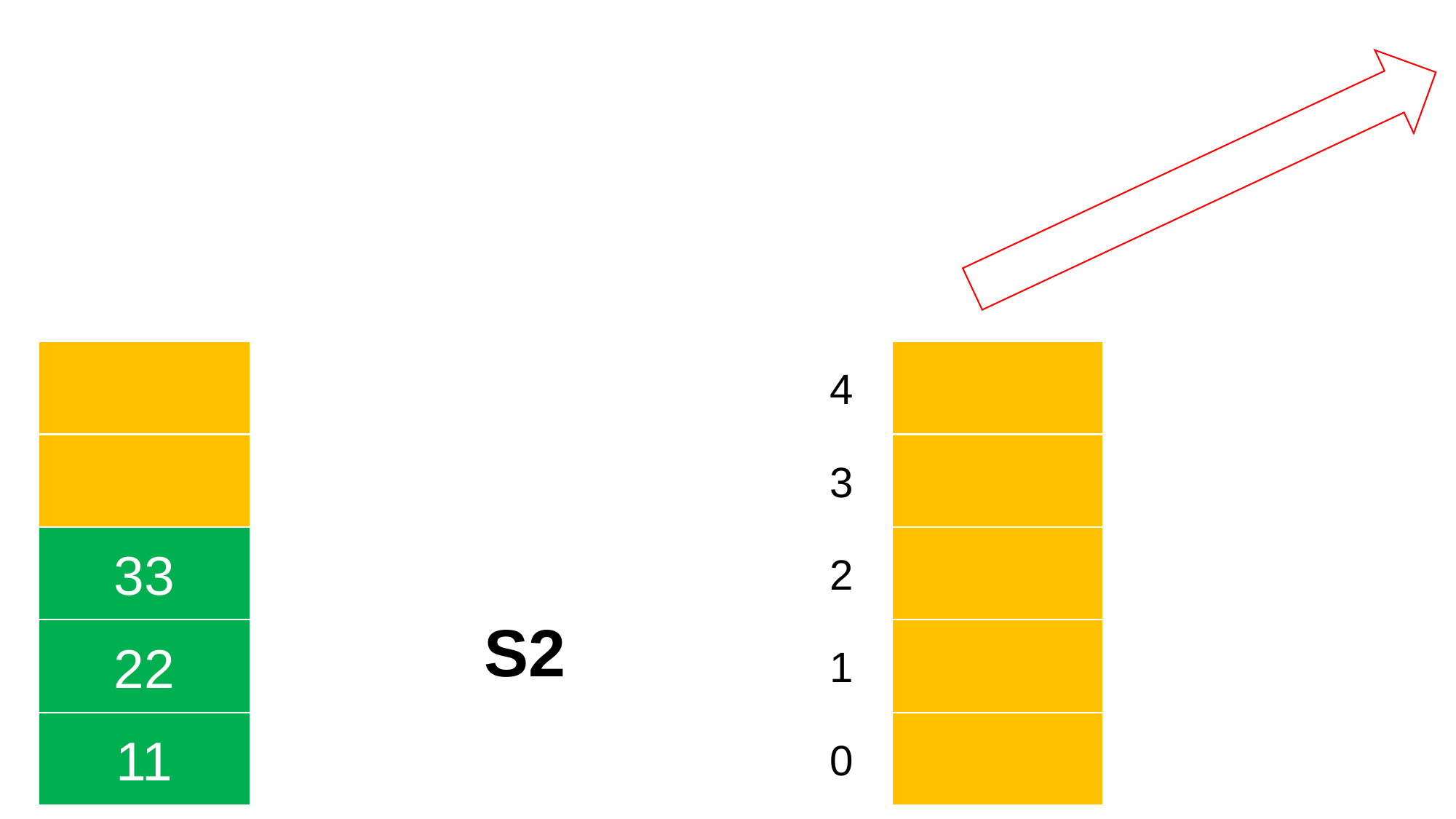

出队：如果栈 S2 为空，并且 S1 不为空
ele

4
4

3
3
33

top
2
2
S1
S2
22

1
1
11

0
0
top
-1
-1

将 S1 中所有元素出栈，然后压入到栈 S2 中
ele

4
4

3
3
33
11
top
2
2
S1
S2
22
22
1
1
11
33
0
0
top
-1
-1

然后将 S2 栈的栈顶元素出栈
ele=11

4
4

3
3
33
11
2
2
S1
S2
22
22
top
1
1
11
33
0
0
top
-1
-1